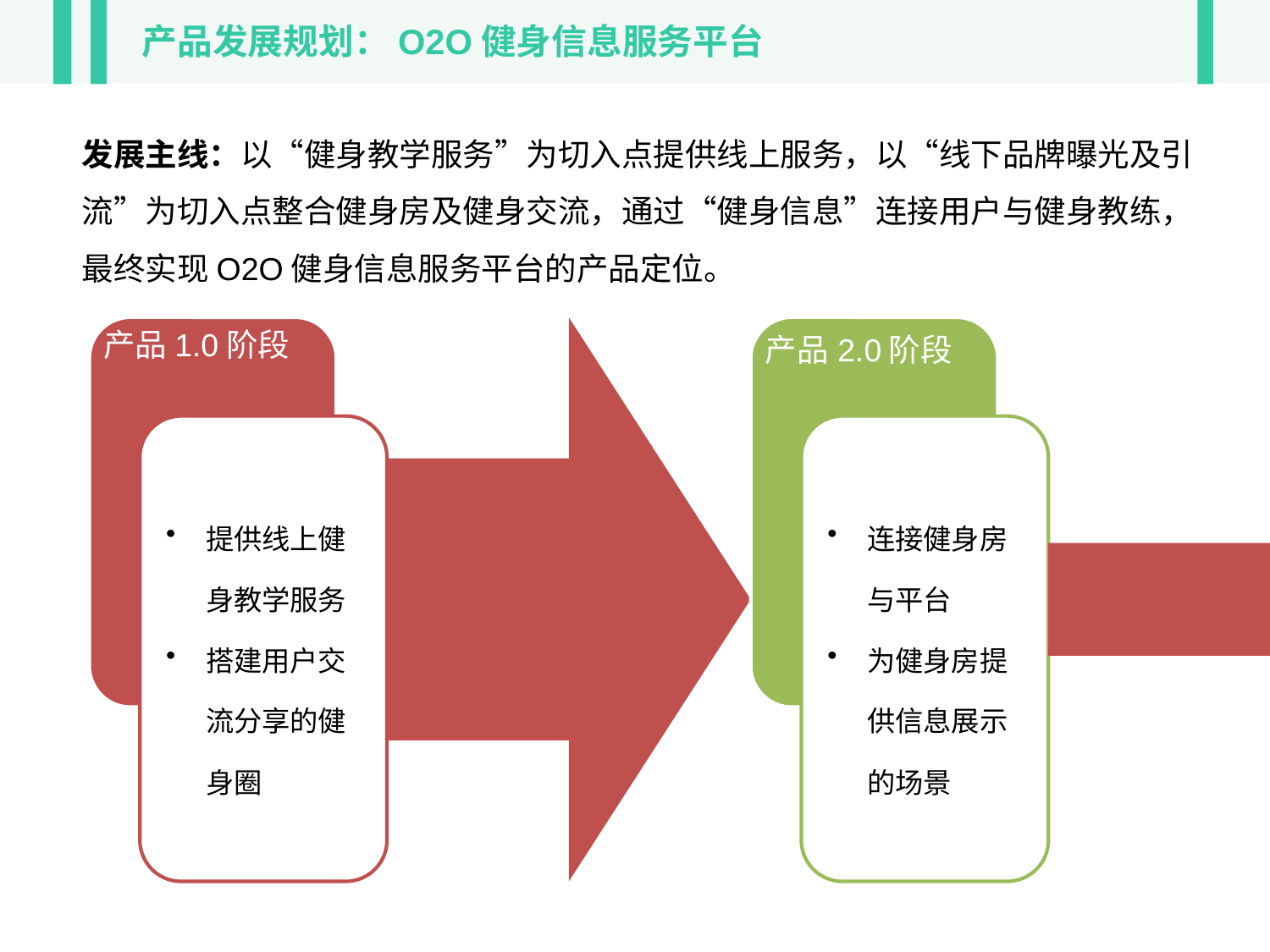

产品发展规划：O2O健身信息服务平台
发展主线：以“健身教学服务”为切入点提供线上服务，以“线下品牌曝光及引流”为切入点整合健身房及健身交流，通过“健身信息”连接用户与健身教练，最终实现O2O健身信息服务平台的产品定位。
产品1.0阶段
产品2.0阶段
连接健身房与平台